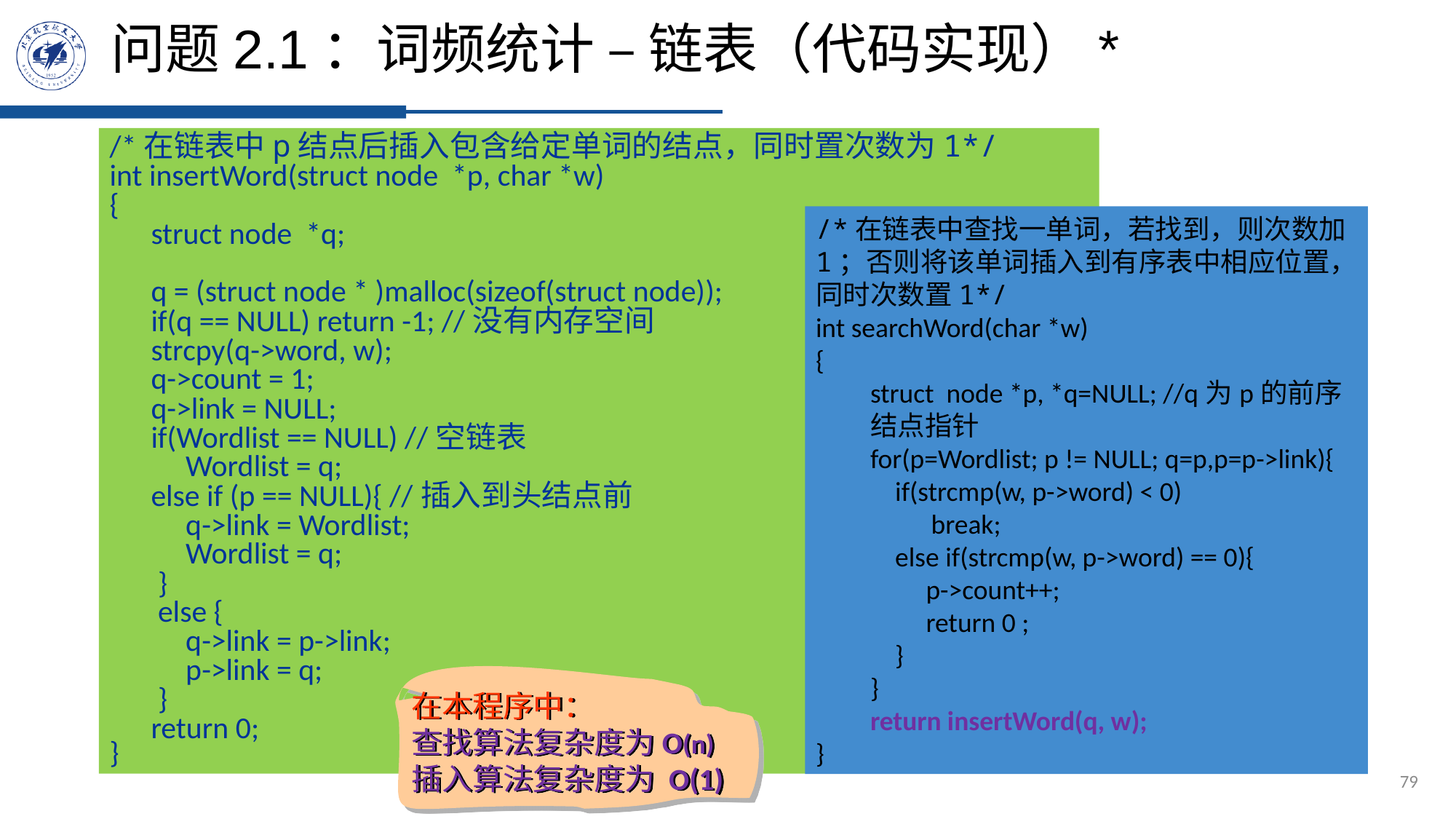

# 问题2.1：词频统计 – 链表（代码实现）*
/*在链表中p结点后插入包含给定单词的结点，同时置次数为1*/
int insertWord(struct node  *p, char *w)
{
      struct node  *q;

      q = (struct node * )malloc(sizeof(struct node));
      if(q == NULL) return -1; //没有内存空间
      strcpy(q->word, w);
      q->count = 1;
      q->link = NULL;
      if(Wordlist == NULL) //空链表
           Wordlist = q;
      else if (p == NULL){ //插入到头结点前
           q->link = Wordlist;
           Wordlist = q;
       }
       else {
           q->link = p->link;
           p->link = q;
       }
      return 0;
}
/*在链表中查找一单词，若找到，则次数加1；否则将该单词插入到有序表中相应位置，同时次数置1*/
int searchWord(char *w)
{
struct  node *p, *q=NULL; //q为p的前序结点指针
for(p=Wordlist; p != NULL; q=p,p=p->link){
    if(strcmp(w, p->word) < 0)
 break;
    else if(strcmp(w, p->word) == 0){
         p->count++;
         return 0 ;
    }
}
return insertWord(q, w);
}

在本程序中：
查找算法复杂度为O(n)
插入算法复杂度为 O(1)
79